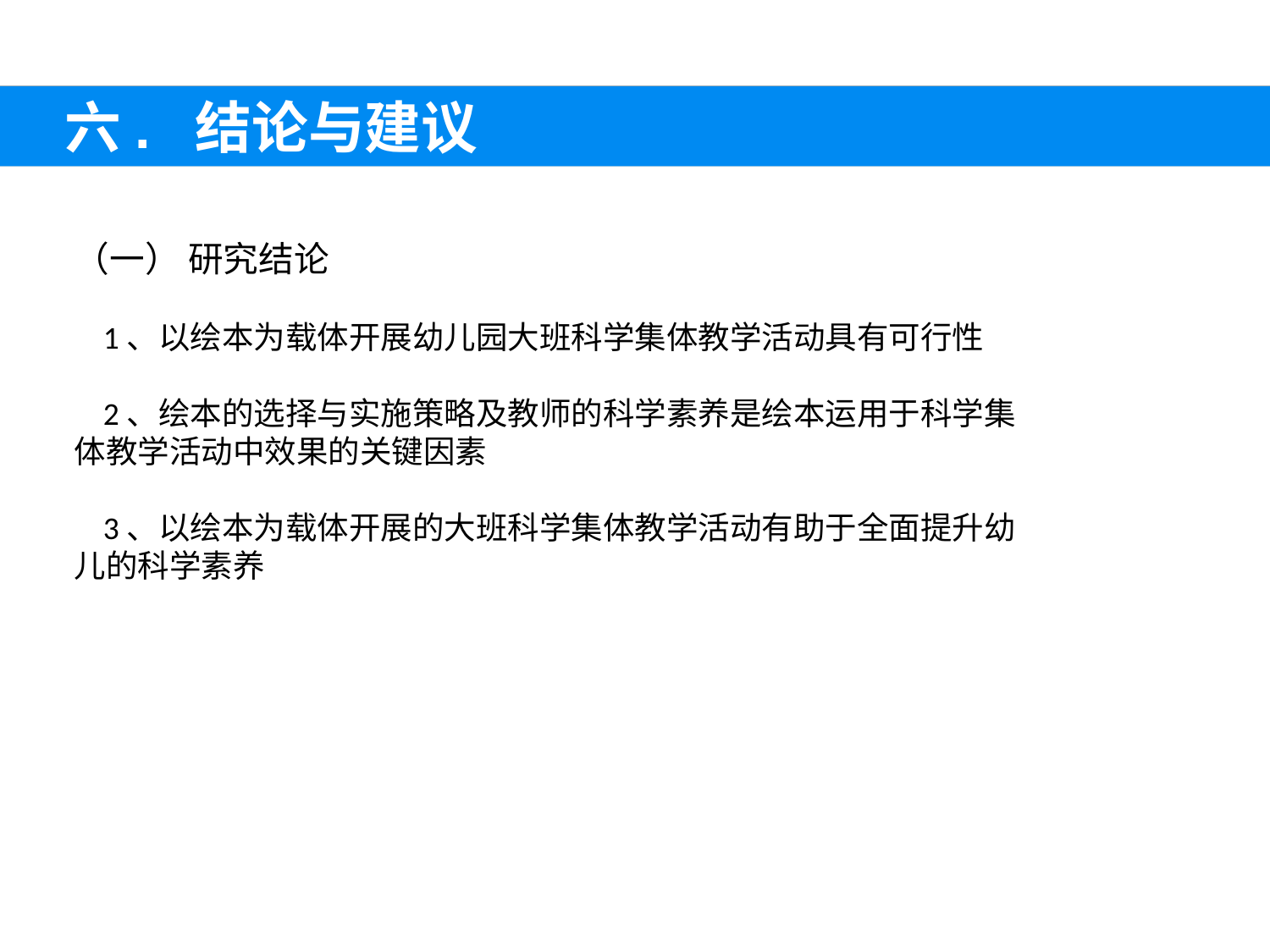

六.  结论与建议
（一） 研究结论

    1、以绘本为载体开展幼儿园大班科学集体教学活动具有可行性

    2、绘本的选择与实施策略及教师的科学素养是绘本运用于科学集
体教学活动中效果的关键因素

    3、以绘本为载体开展的大班科学集体教学活动有助于全面提升幼
儿的科学素养